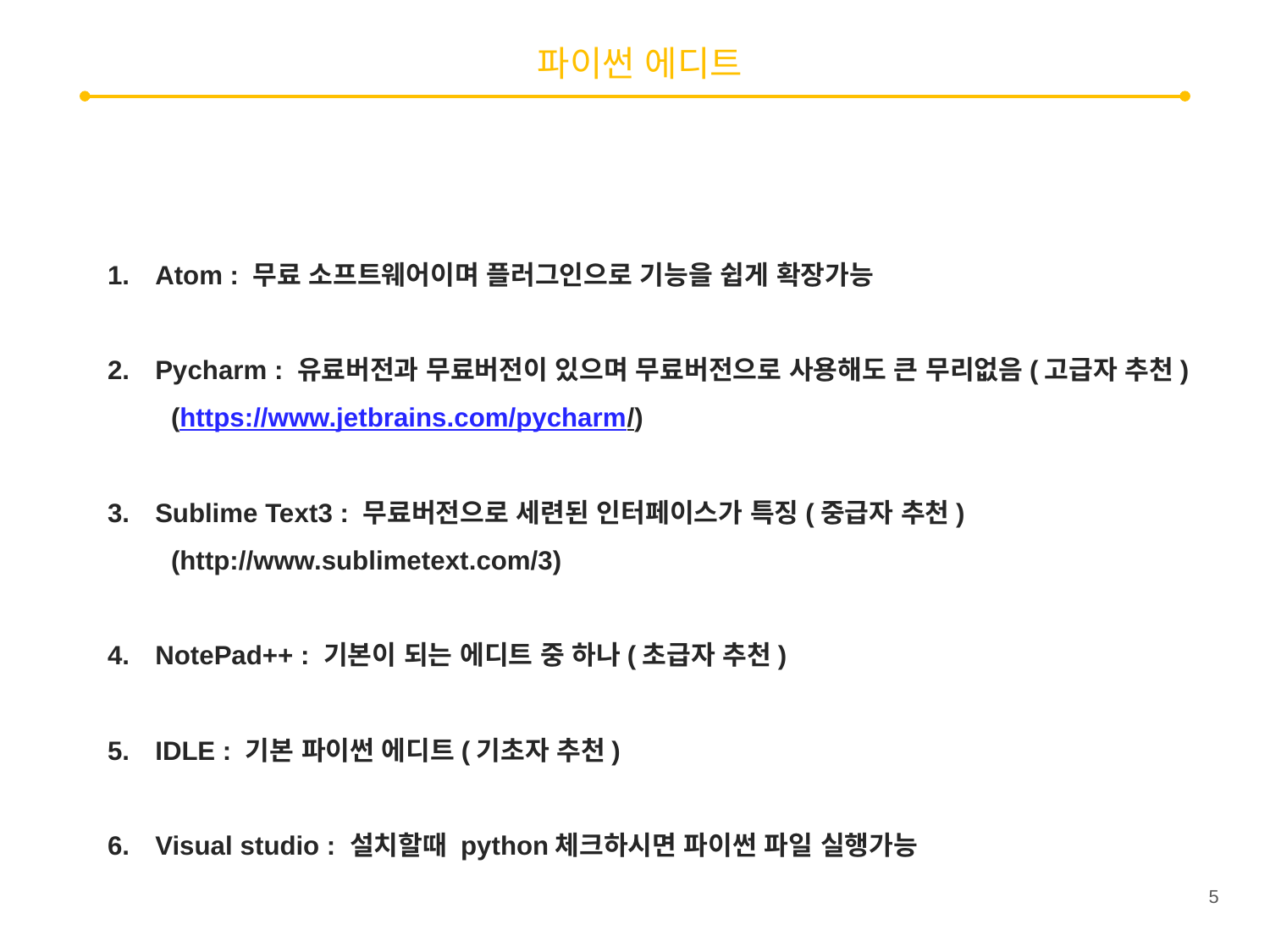

# 파이썬 에디트
Atom : 무료 소프트웨어이며 플러그인으로 기능을 쉽게 확장가능

Pycharm : 유료버전과 무료버전이 있으며 무료버전으로 사용해도 큰 무리없음(고급자 추천)
(https://www.jetbrains.com/pycharm/)

Sublime Text3 : 무료버전으로 세련된 인터페이스가 특징(중급자 추천)
(http://www.sublimetext.com/3)

NotePad++ : 기본이 되는 에디트 중 하나(초급자 추천)

IDLE : 기본 파이썬 에디트(기초자 추천)

Visual studio : 설치할때 python체크하시면 파이썬 파일 실행가능